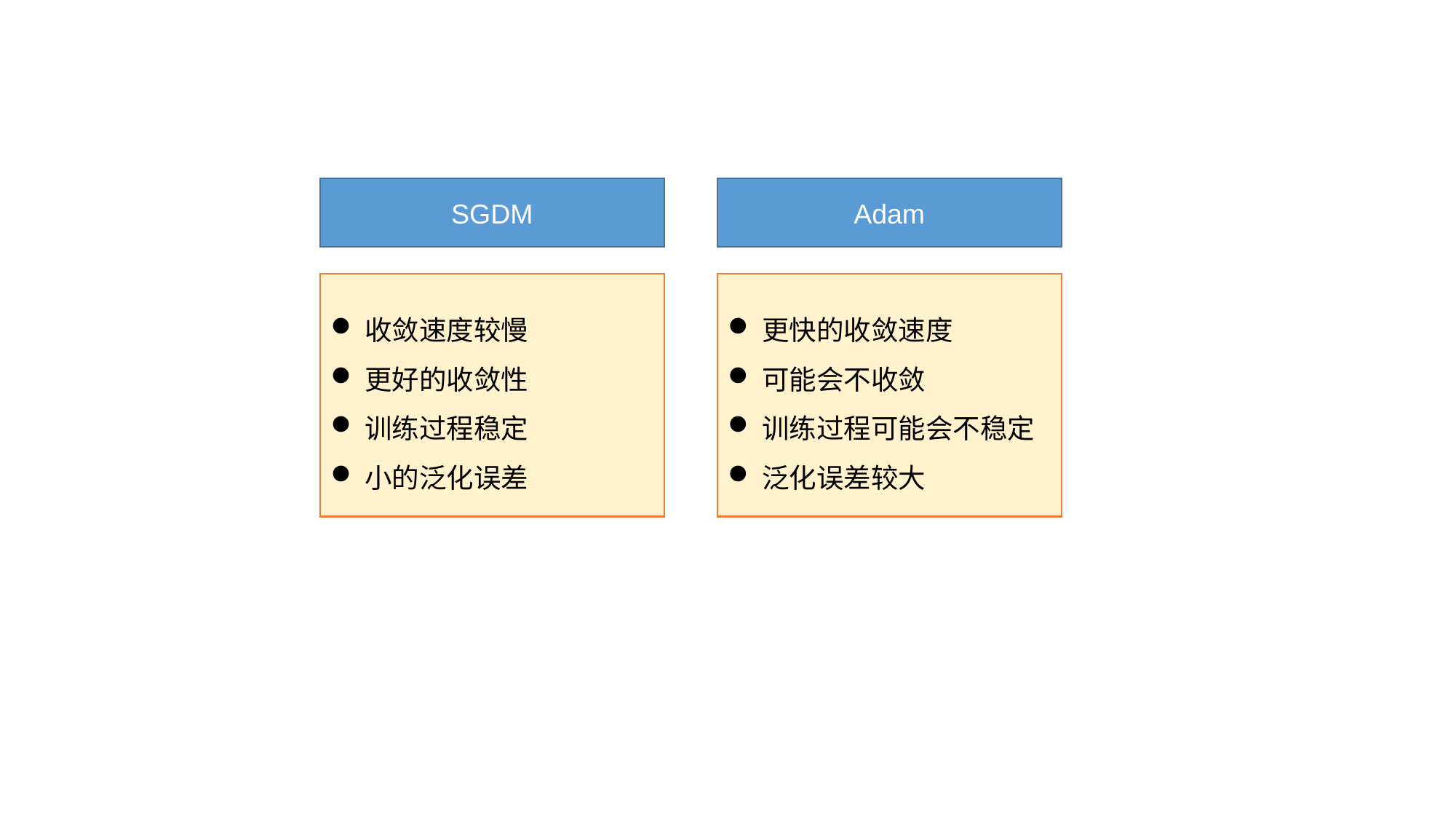

SGDM
Adam
更快的收敛速度
可能会不收敛
训练过程可能会不稳定
泛化误差较大
收敛速度较慢
更好的收敛性
训练过程稳定
小的泛化误差